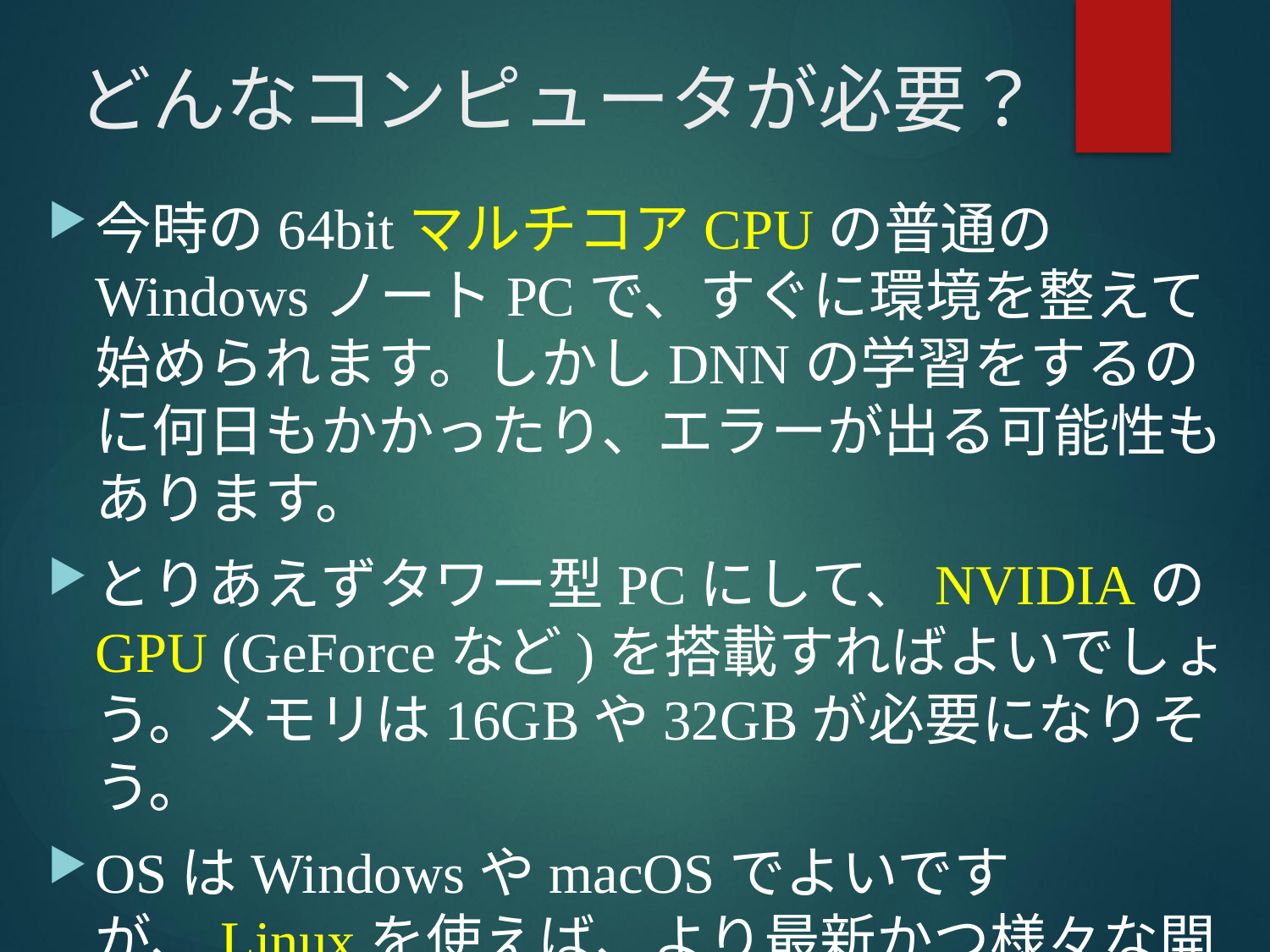

# どんなコンピュータが必要？
今時の64bitマルチコアCPUの普通のWindowsノートPCで、すぐに環境を整えて始められます。しかしDNNの学習をするのに何日もかかったり、エラーが出る可能性もあります。
とりあえずタワー型PCにして、NVIDIAのGPU (GeForceなど)を搭載すればよいでしょう。メモリは16GBや32GBが必要になりそう。
OSはWindowsやmacOSでよいですが、Linuxを使えば、より最新かつ様々な開発環境が利用できます。